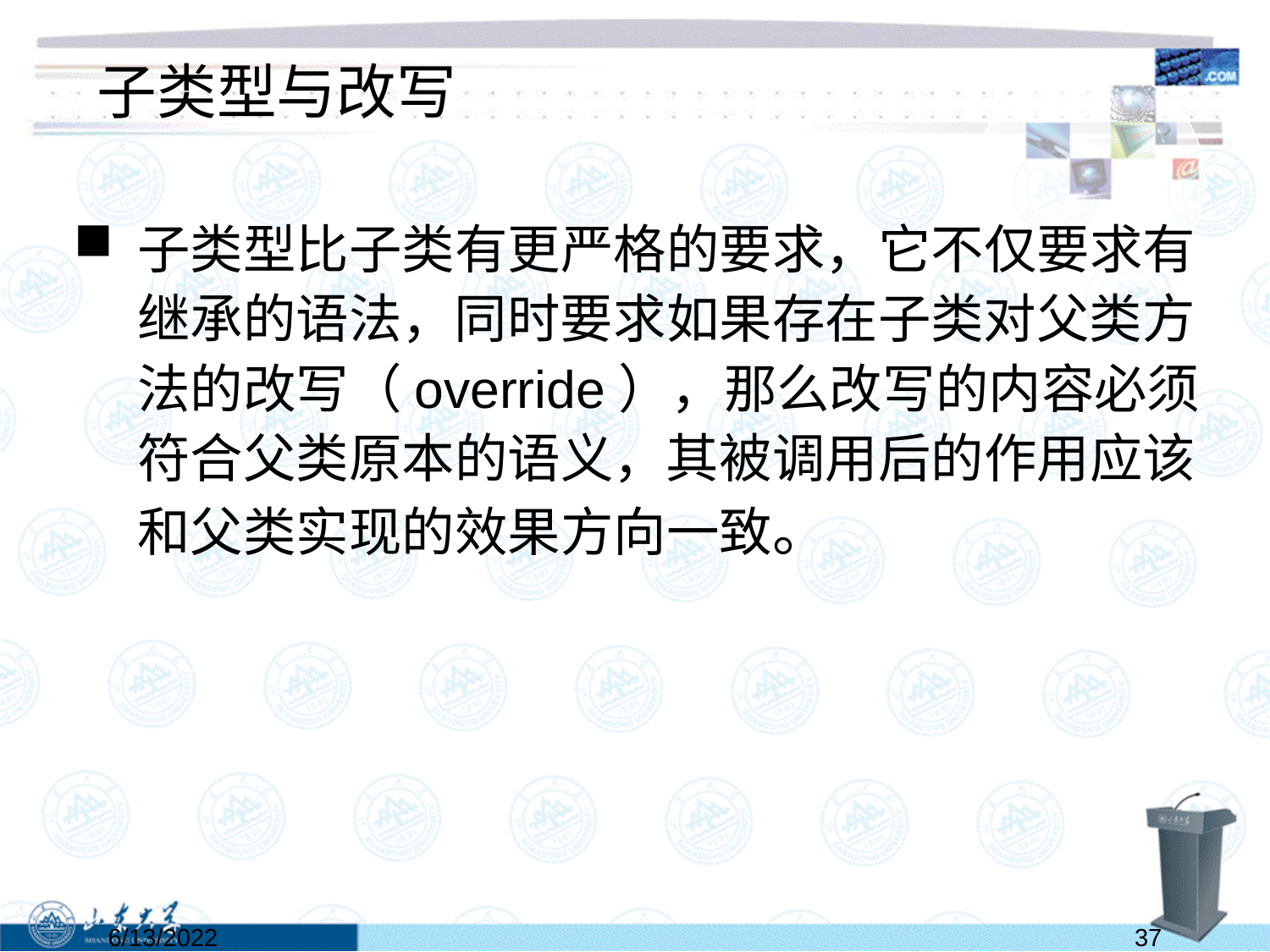

# 子类型与改写
子类型比子类有更严格的要求，它不仅要求有继承的语法，同时要求如果存在子类对父类方法的改写（override），那么改写的内容必须符合父类原本的语义，其被调用后的作用应该和父类实现的效果方向一致。
6/13/2022
37